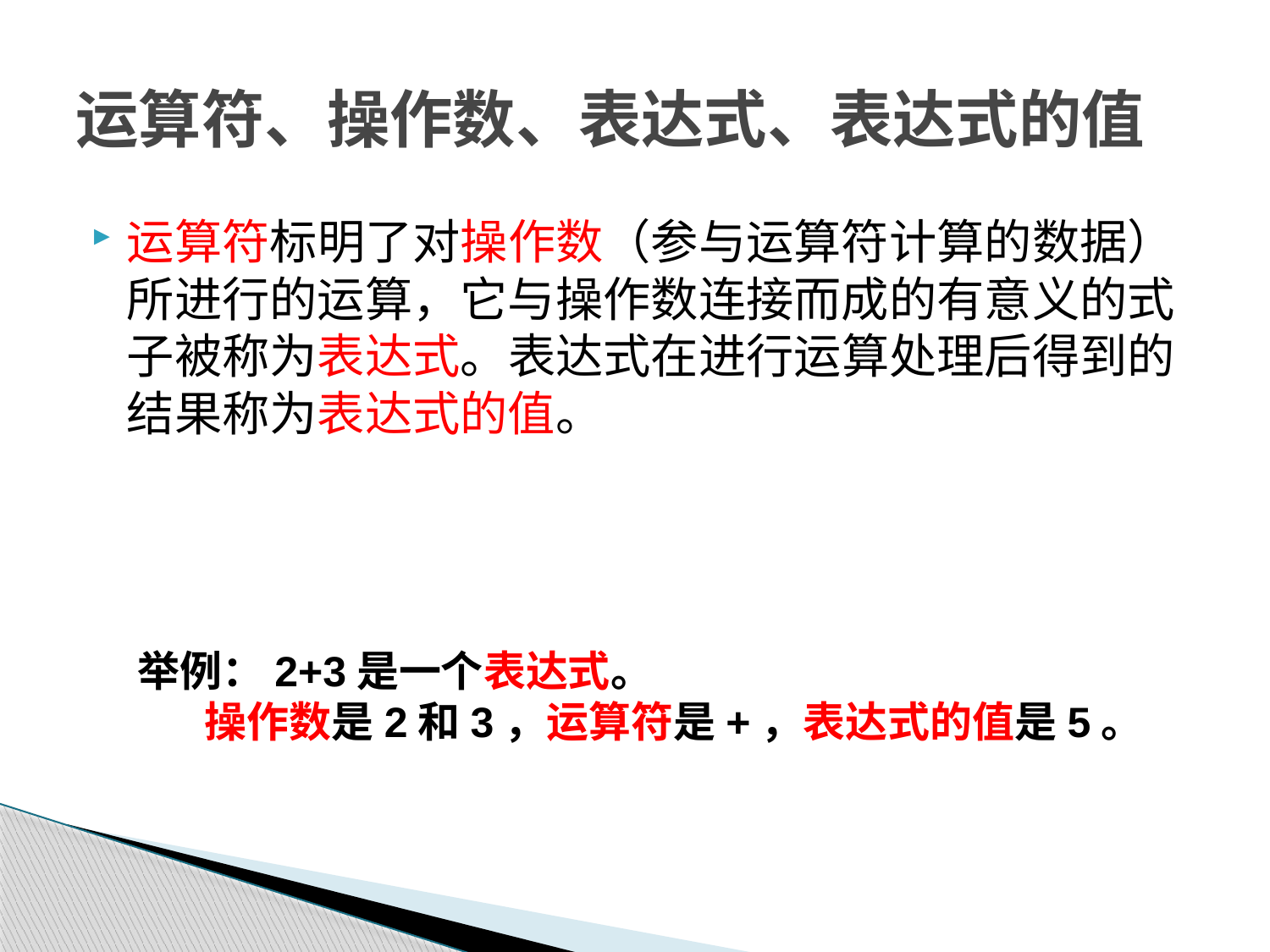

# 运算符、操作数、表达式、表达式的值
运算符标明了对操作数（参与运算符计算的数据）所进行的运算，它与操作数连接而成的有意义的式子被称为表达式。表达式在进行运算处理后得到的结果称为表达式的值。
举例：2+3是一个表达式。
      操作数是2和3，运算符是+，表达式的值是5。